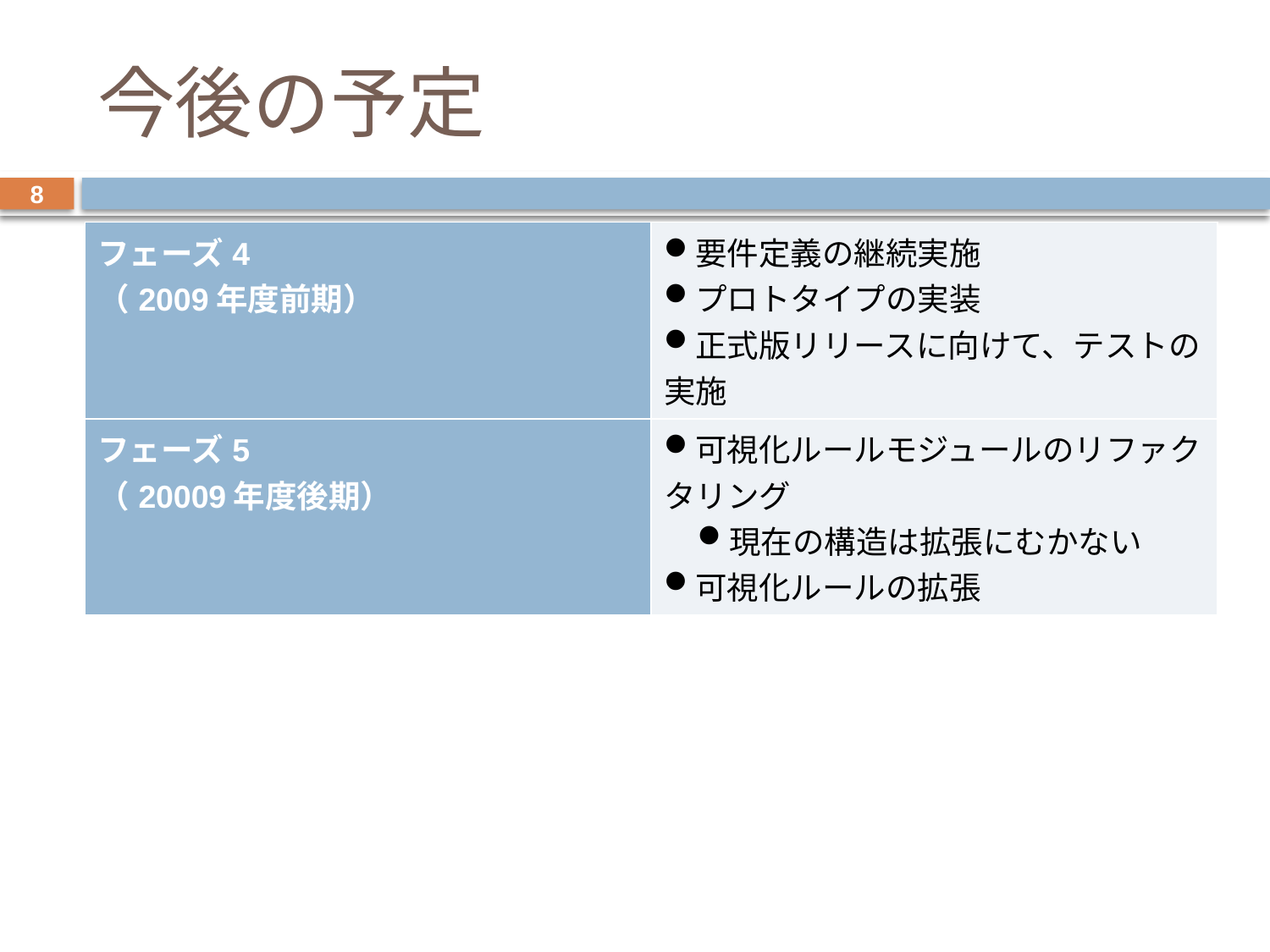

# 今後の予定
8
| フェーズ4 （2009年度前期） | 要件定義の継続実施 プロトタイプの実装 正式版リリースに向けて、テストの実施 |
| --- | --- |
| フェーズ5 （20009年度後期） | 可視化ルールモジュールのリファクタリング 現在の構造は拡張にむかない 可視化ルールの拡張 |